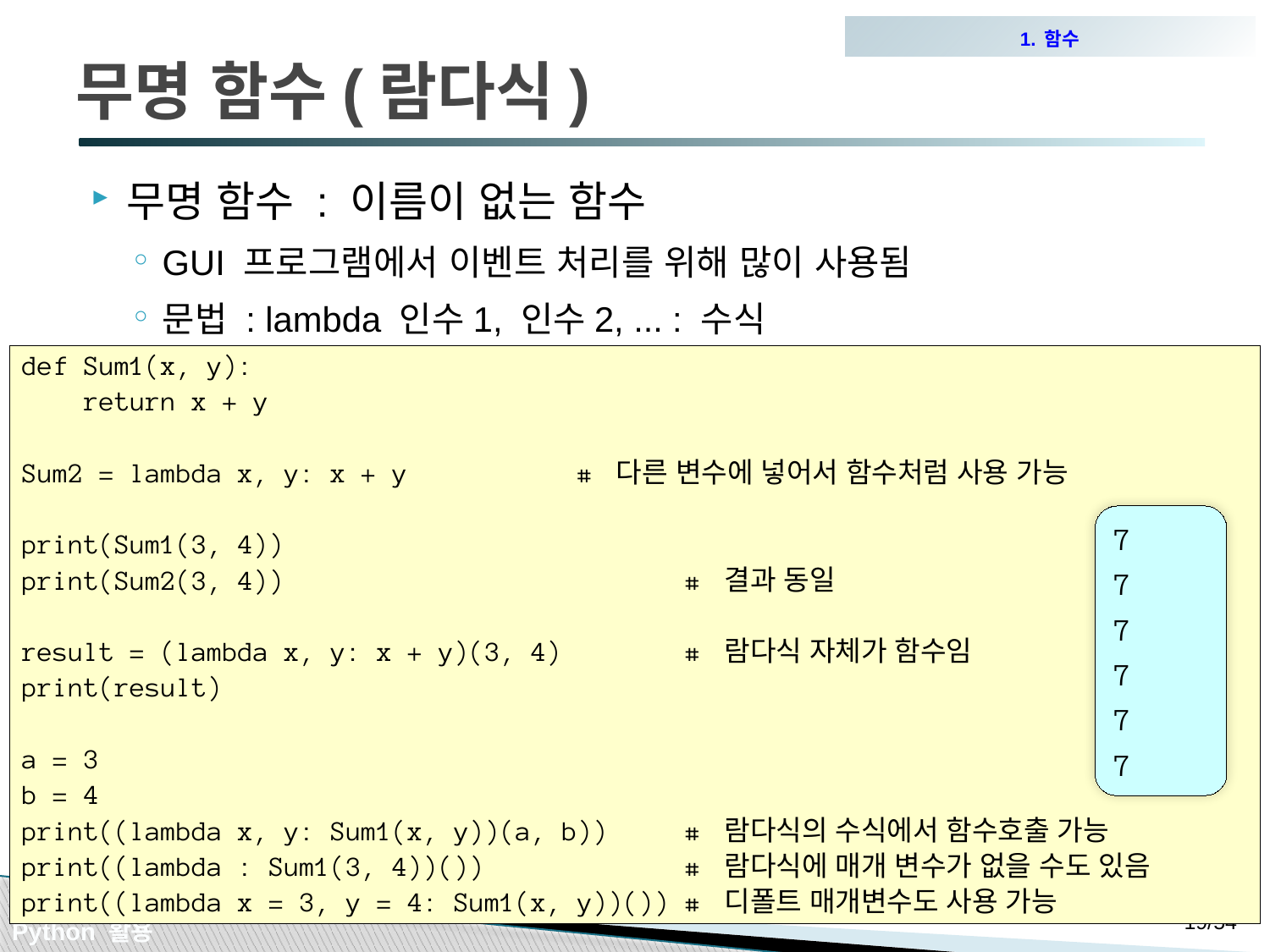

1. 함수
# 무명 함수(람다식)
무명 함수 : 이름이 없는 함수
GUI 프로그램에서 이벤트 처리를 위해 많이 사용됨
문법 : lambda 인수1, 인수2, ... : 수식
def Sum1(x, y):
    return x + y

Sum2 = lambda x, y: x + y           # 다른 변수에 넣어서 함수처럼 사용 가능

print(Sum1(3, 4))
print(Sum2(3, 4))                          # 결과 동일

result = (lambda x, y: x + y)(3, 4)        # 람다식 자체가 함수임
print(result)

a = 3
b = 4
print((lambda x, y: Sum1(x, y))(a, b))     # 람다식의 수식에서 함수호출 가능
print((lambda : Sum1(3, 4))())             # 람다식에 매개 변수가 없을 수도 있음
print((lambda x = 3, y = 4: Sum1(x, y))()) # 디폴트 매개변수도 사용 가능
7
7
7
7
7
7
19